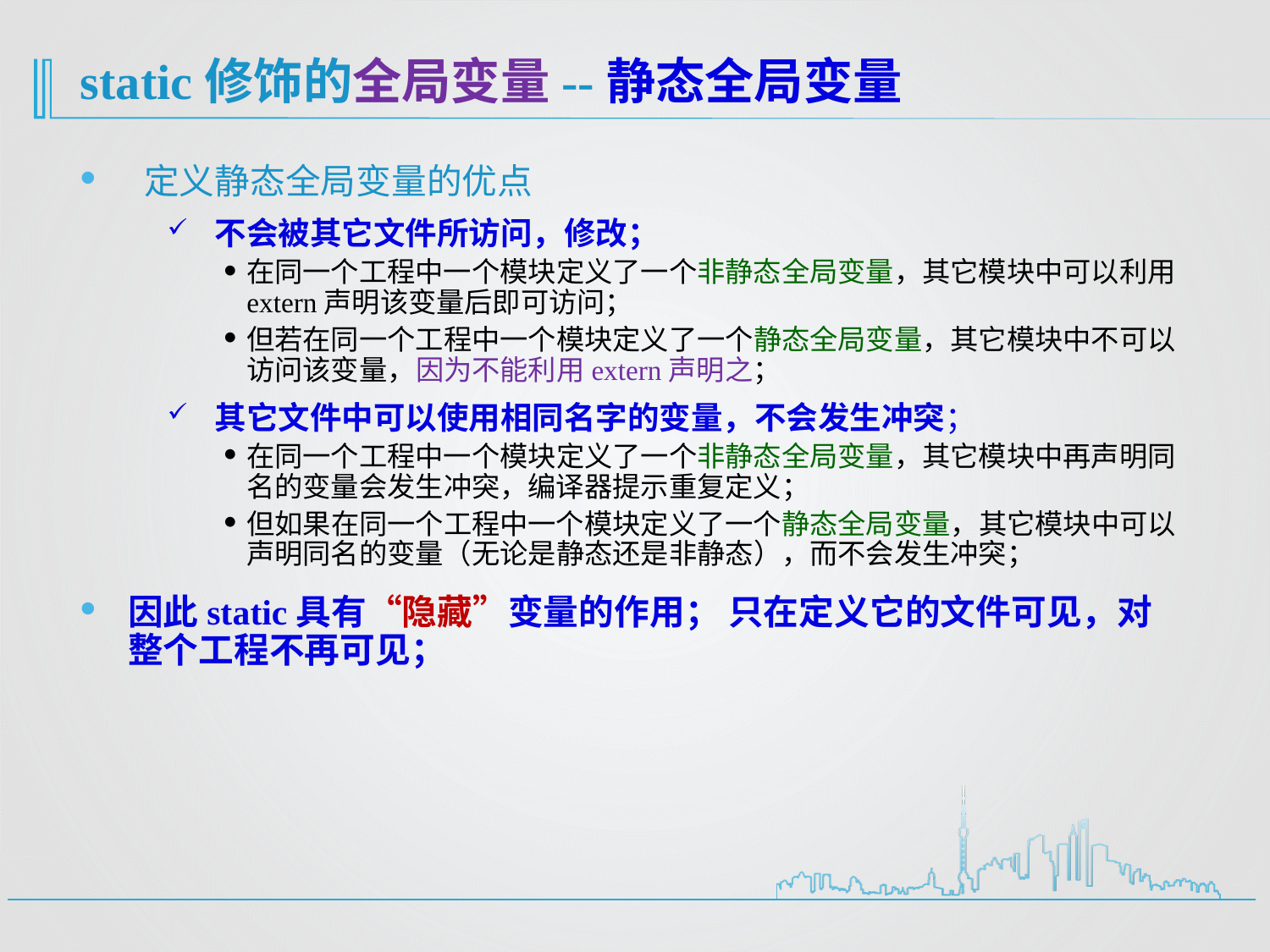

# static修饰的全局变量--静态全局变量
 定义静态全局变量的优点
不会被其它文件所访问，修改；
在同一个工程中一个模块定义了一个非静态全局变量，其它模块中可以利用extern声明该变量后即可访问；
但若在同一个工程中一个模块定义了一个静态全局变量，其它模块中不可以访问该变量，因为不能利用extern声明之；
其它文件中可以使用相同名字的变量，不会发生冲突；
在同一个工程中一个模块定义了一个非静态全局变量，其它模块中再声明同名的变量会发生冲突，编译器提示重复定义；
但如果在同一个工程中一个模块定义了一个静态全局变量，其它模块中可以声明同名的变量（无论是静态还是非静态），而不会发生冲突；
因此static具有“隐藏”变量的作用； 只在定义它的文件可见，对整个工程不再可见；